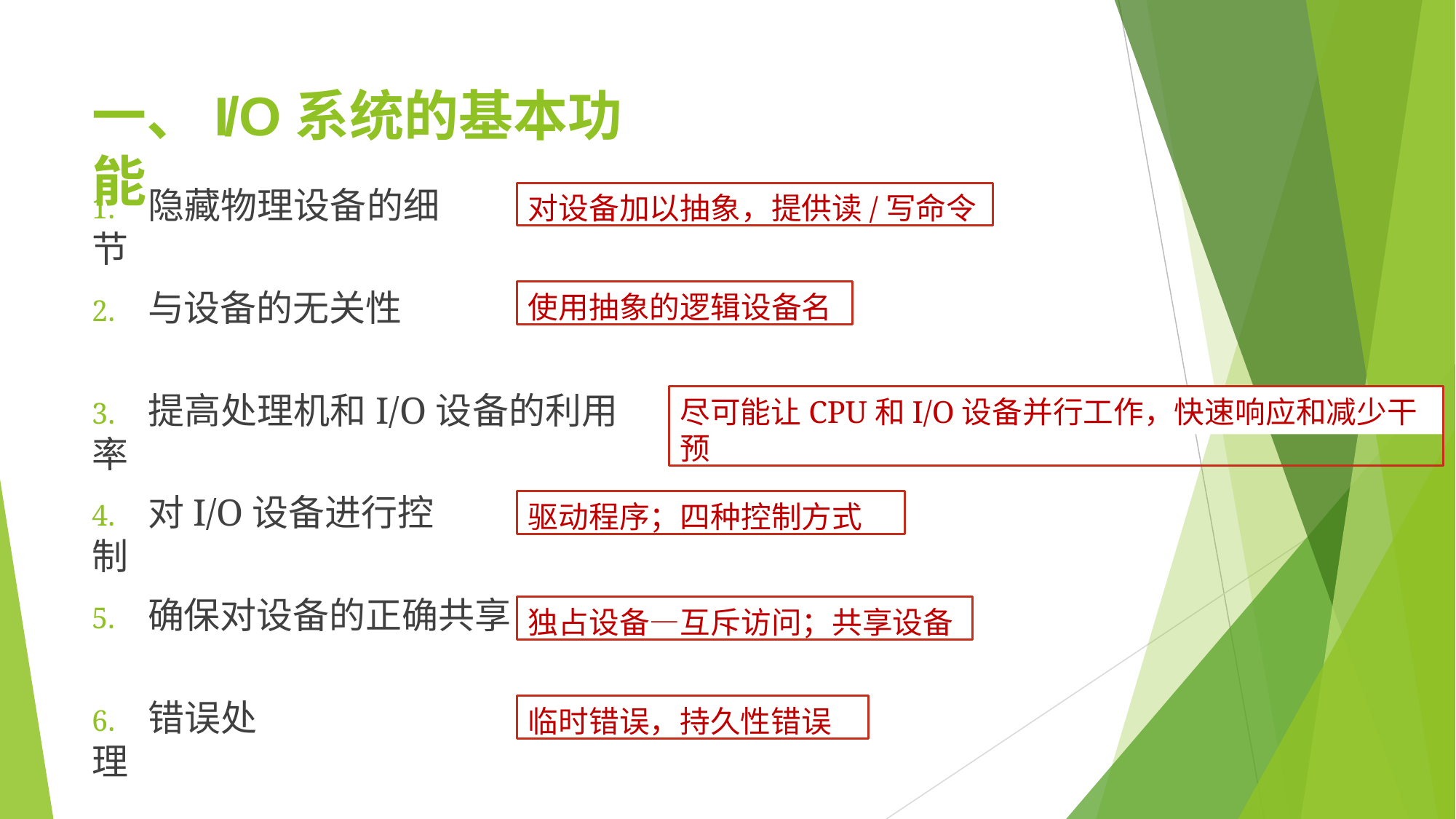

# 一、I/O系统的基本功能
1.	隐藏物理设备的细节
对设备加以抽象，提供读/写命令
使用抽象的逻辑设备名
2.	与设备的无关性
3.	提高处理机和I/O设备的利用率

尽可能让CPU和I/O设备并行工作，快速响应和减少干预
4.	对I/O设备进行控制

驱动程序；四种控制方式
5.	确保对设备的正确共享

独占设备—互斥访问；共享设备
6.	错误处理
临时错误，持久性错误